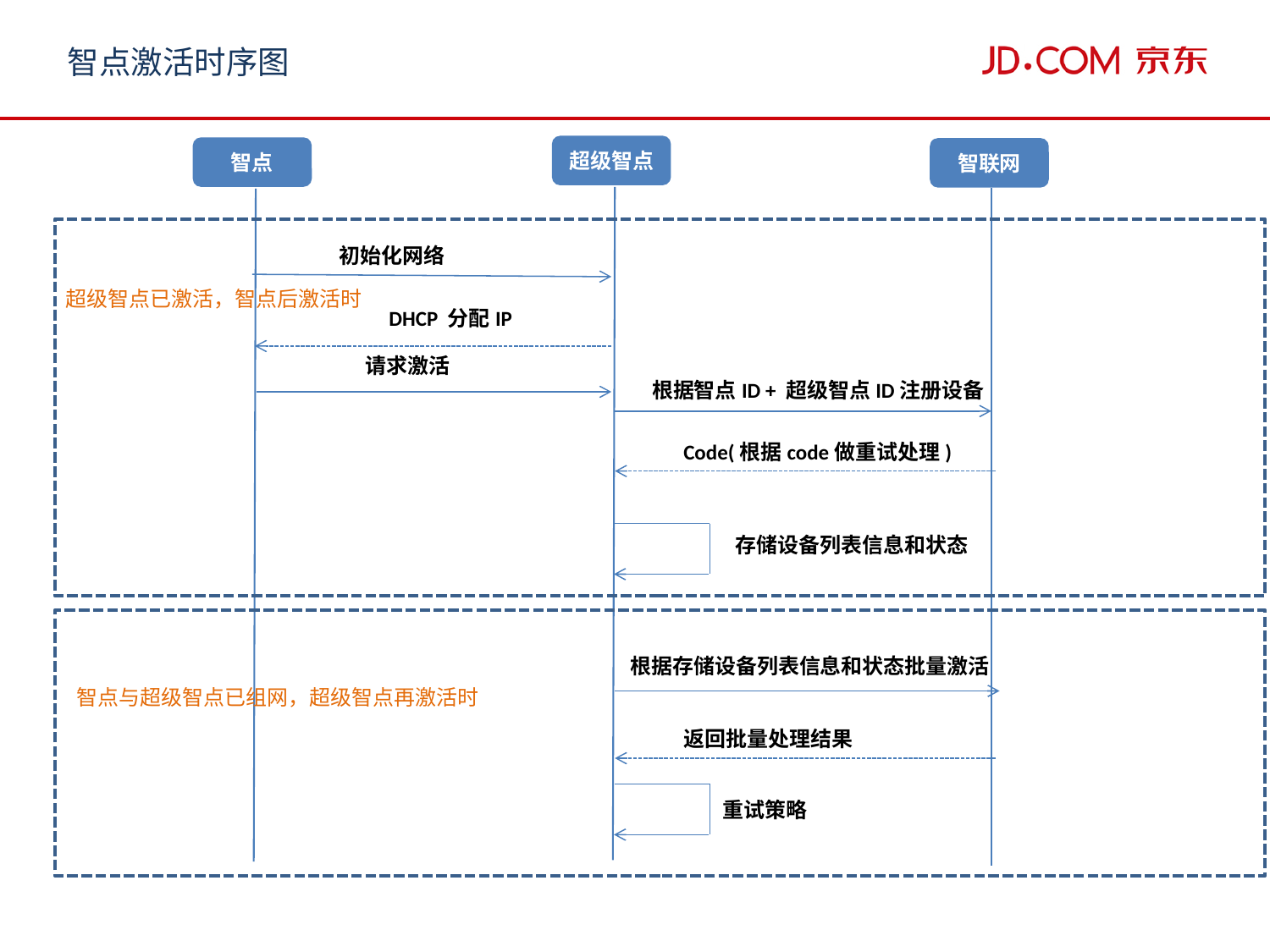

智点激活时序图
超级智点
智点
智联网

初始化网络
超级智点已激活，智点后激活时
DHCP 分配IP
请求激活
根据智点ID + 超级智点ID注册设备
Code(根据code做重试处理)
存储设备列表信息和状态

根据存储设备列表信息和状态批量激活
智点与超级智点已组网，超级智点再激活时
返回批量处理结果
重试策略